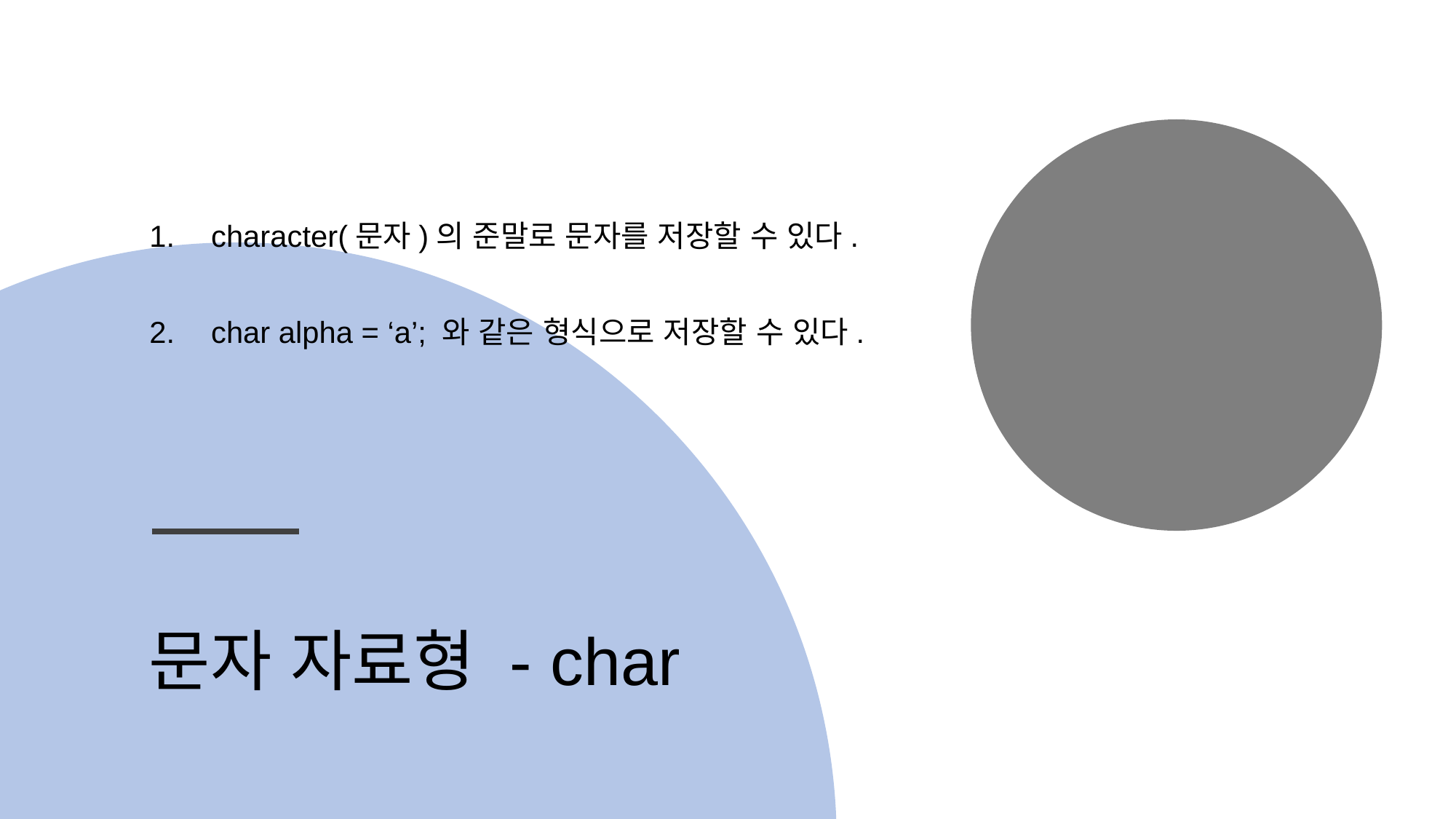

character(문자)의 준말로 문자를 저장할 수 있다.

char alpha = ‘a’; 와 같은 형식으로 저장할 수 있다.

# 문자 자료형 - char